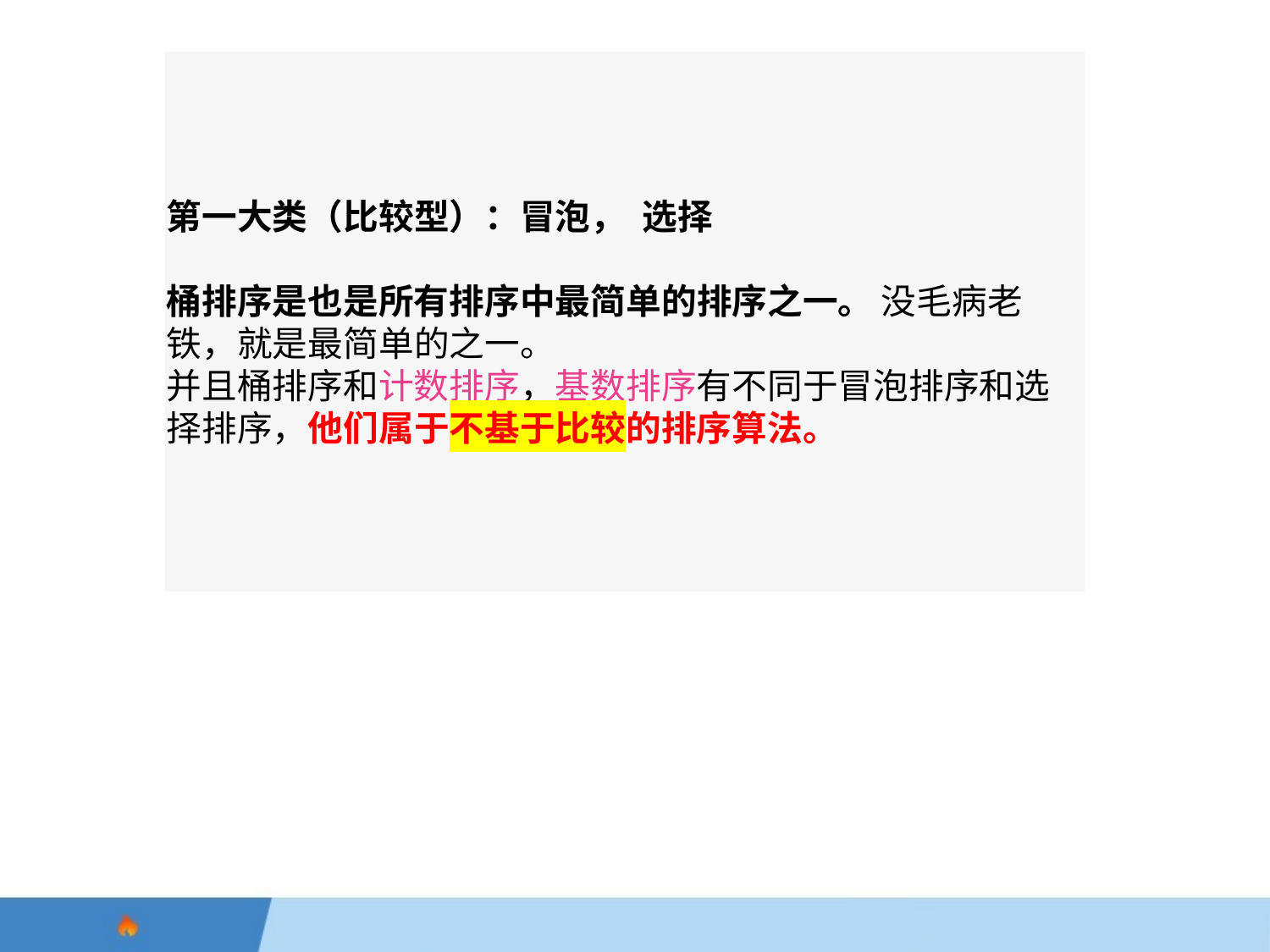

# 第二大类排序
第一大类（比较型）：冒泡，  选择

桶排序是也是所有排序中最简单的排序之一。 没毛病老铁，就是最简单的之一。
并且桶排序和计数排序，基数排序有不同于冒泡排序和选择排序，他们属于不基于比较的排序算法。